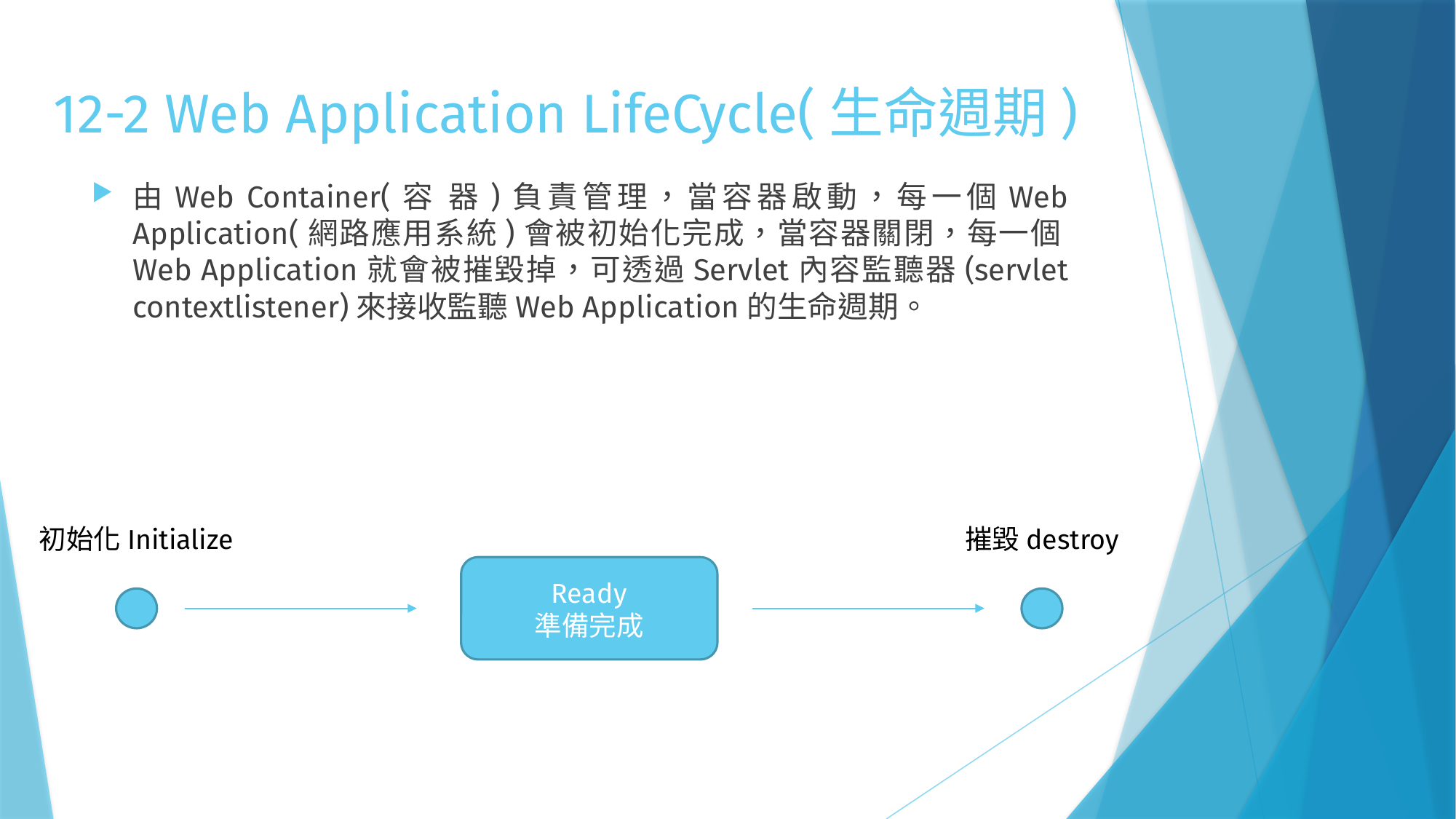

# 12-2 Web Application LifeCycle(生命週期)
由Web Container(容 器)負責管理，當容器啟動，每一個Web Application(網路應用系統)會被初始化完成，當容器關閉，每一個Web Application就會被摧毀掉，可透過Servlet內容監聽器(servlet contextlistener)來接收監聽Web Application的生命週期。
初始化Initialize
摧毀destroy
Ready
準備完成